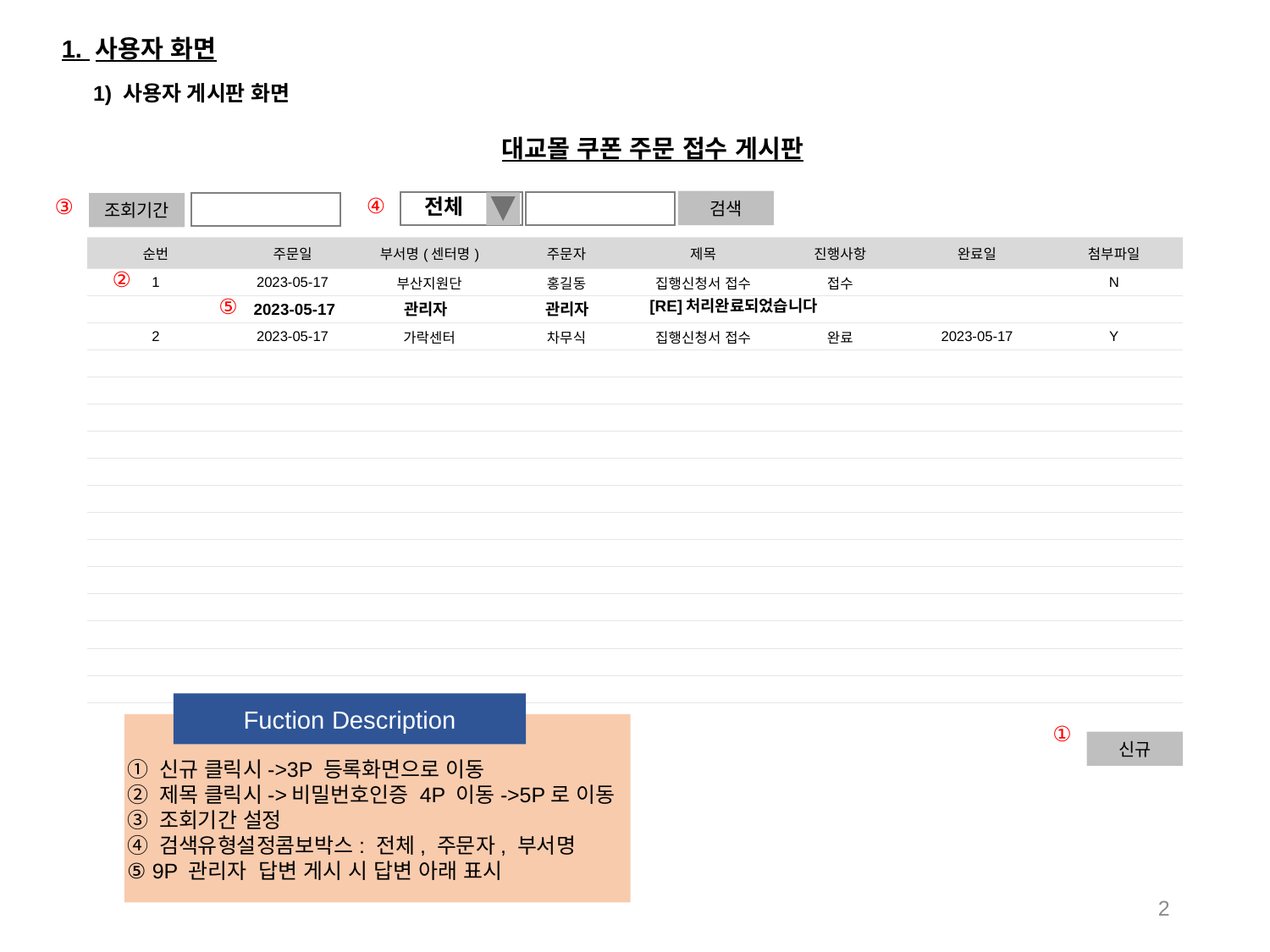

1. 사용자 화면
1) 사용자 게시판 화면
대교몰 쿠폰 주문 접수 게시판
④
전체
③
검색

조회기간

| 순번 | 주문일 | 부서명(센터명) | 주문자 | 제목 | 진행사항 | 완료일 | 첨부파일 |
| --- | --- | --- | --- | --- | --- | --- | --- |
| 1 | 2023-05-17 | 부산지원단 | 홍길동 | 집행신청서 접수 | 접수 |  | N |
|  |  |  |  |  |  |  |  |
| 2 | 2023-05-17 | 가락센터 | 차무식 | 집행신청서 접수 | 완료 | 2023-05-17 | Y |
|  |  |  |  |  |  |  |  |
|  |  |  |  |  |  |  |  |
|  |  |  |  |  |  |  |  |
|  |  |  |  |  |  |  |  |
|  |  |  |  |  |  |  |  |
|  |  |  |  |  |  |  |  |
|  |  |  |  |  |  |  |  |
|  |  |  |  |  |  |  |  |
|  |  |  |  |  |  |  |  |
|  |  |  |  |  |  |  |  |
|  |  |  |  |  |  |  |  |
|  |  |  |  |  |  |  |  |
|  |  |  |  |  |  |  |  |
②
⑤
[RE]처리완료되었습니다
관리자
2023-05-17
관리자
Fuction Description

①
신규
① 신규 클릭시->3P 등록화면으로 이동
② 제목 클릭시->비밀번호인증 4P 이동->5P로 이동
③ 조회기간 설정
④ 검색유형설정콤보박스: 전체, 주문자, 부서명
⑤ 9P 관리자  답변 게시 시 답변 아래 표시
2